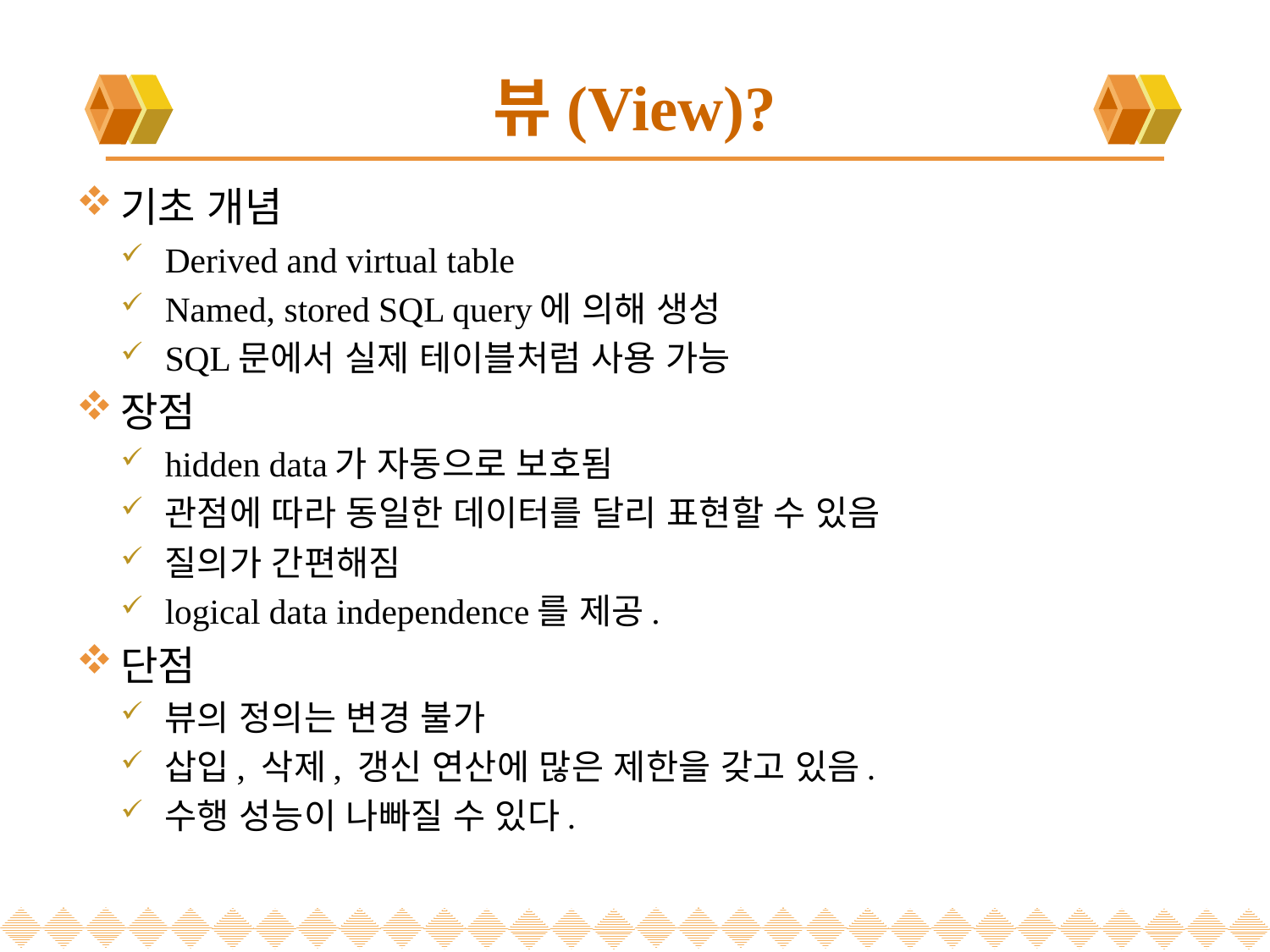

# 뷰(View)?
기초 개념
Derived and virtual table
Named, stored SQL query에 의해 생성
SQL문에서 실제 테이블처럼 사용 가능
장점
hidden data가 자동으로 보호됨
관점에 따라 동일한 데이터를 달리 표현할 수 있음
질의가 간편해짐
logical data independence를 제공.
단점
뷰의 정의는 변경 불가
삽입, 삭제, 갱신 연산에 많은 제한을 갖고 있음.
수행 성능이 나빠질 수 있다.